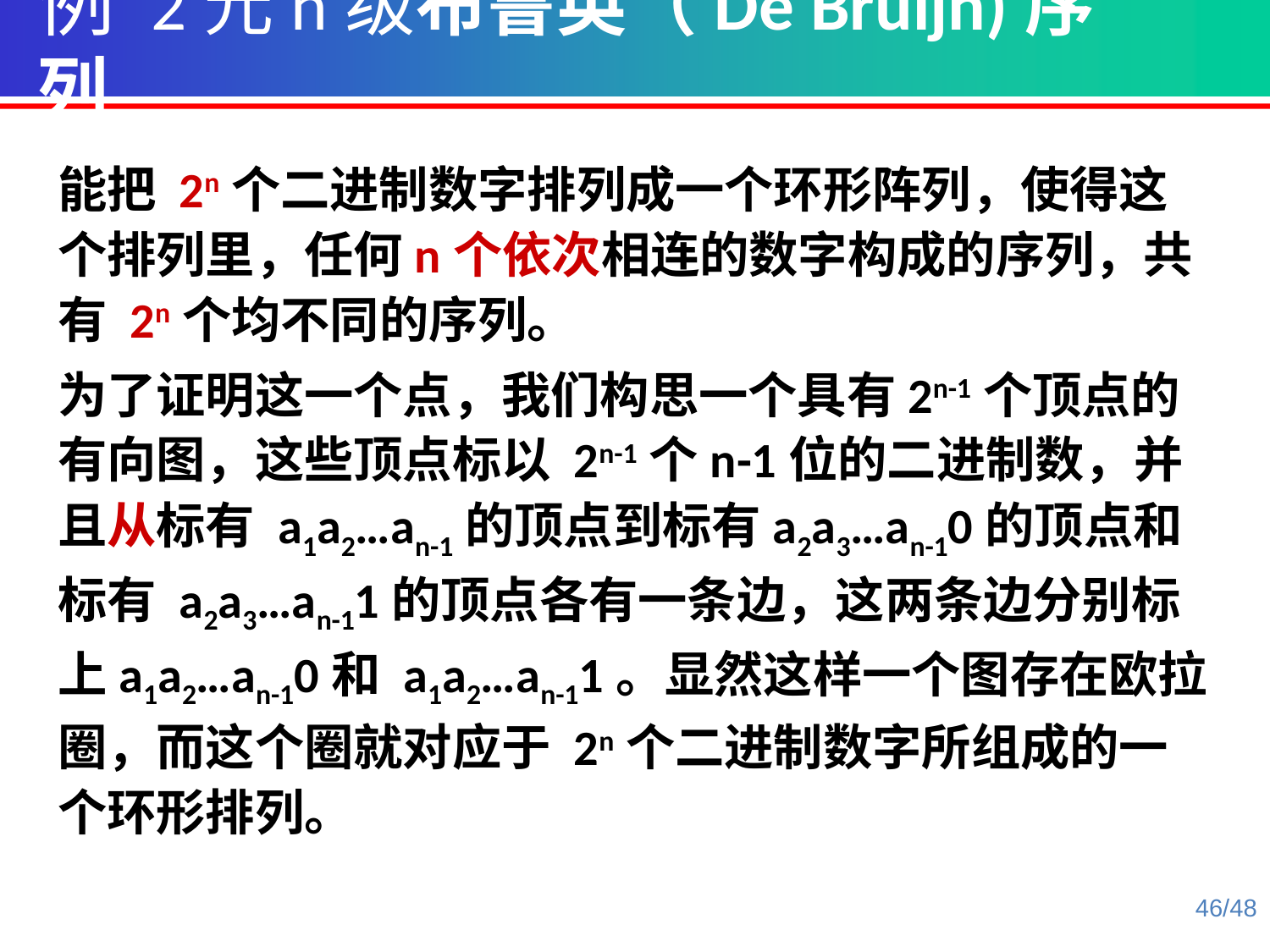

例 2元n级布鲁英（De Bruijn)序列
能把 2n个二进制数字排列成一个环形阵列，使得这个排列里，任何n个依次相连的数字构成的序列，共有 2n个均不同的序列。
为了证明这一个点，我们构思一个具有2n-1个顶点的有向图，这些顶点标以 2n-1个n-1位的二进制数，并且从标有 a1a2…an-1的顶点到标有a2a3…an-10的顶点和标有 a2a3…an-11的顶点各有一条边，这两条边分别标上a1a2…an-10和 a1a2…an-11。显然这样一个图存在欧拉圈，而这个圈就对应于 2n个二进制数字所组成的一个环形排列。
46/48